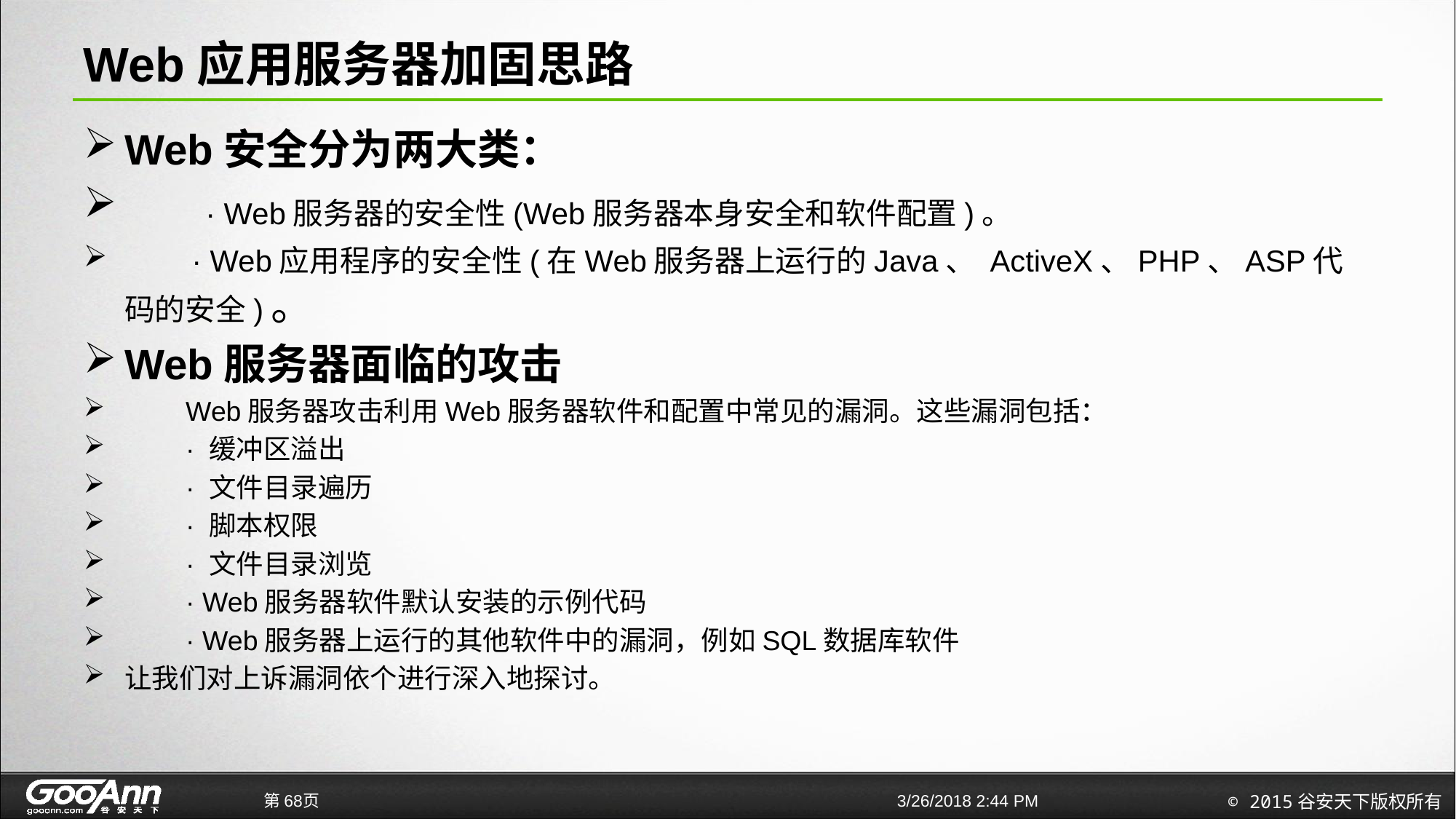

# Web应用服务器加固思路
Web安全分为两大类：
        · Web服务器的安全性(Web服务器本身安全和软件配置)。
        · Web应用程序的安全性(在Web服务器上运行的Java、 ActiveX、PHP、ASP代码的安全)。
Web服务器面临的攻击
        Web服务器攻击利用Web服务器软件和配置中常见的漏洞。这些漏洞包括：
        · 缓冲区溢出
        · 文件目录遍历
        · 脚本权限
        · 文件目录浏览
        · Web服务器软件默认安装的示例代码
        · Web服务器上运行的其他软件中的漏洞，例如SQL数据库软件
让我们对上诉漏洞依个进行深入地探讨。